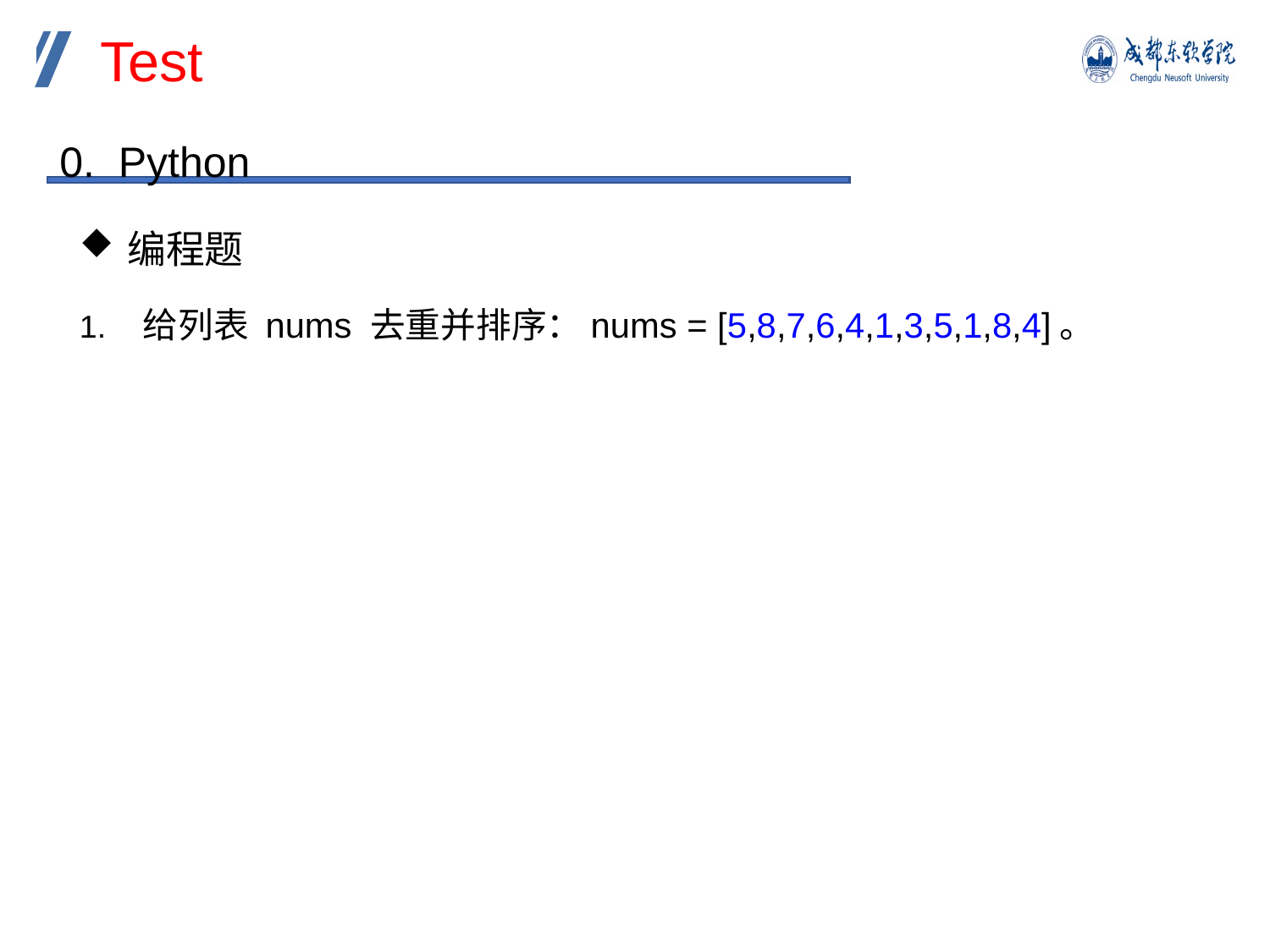

Test
0.  Python

编程题
给列表 nums 去重并排序：nums = [5,8,7,6,4,1,3,5,1,8,4]。